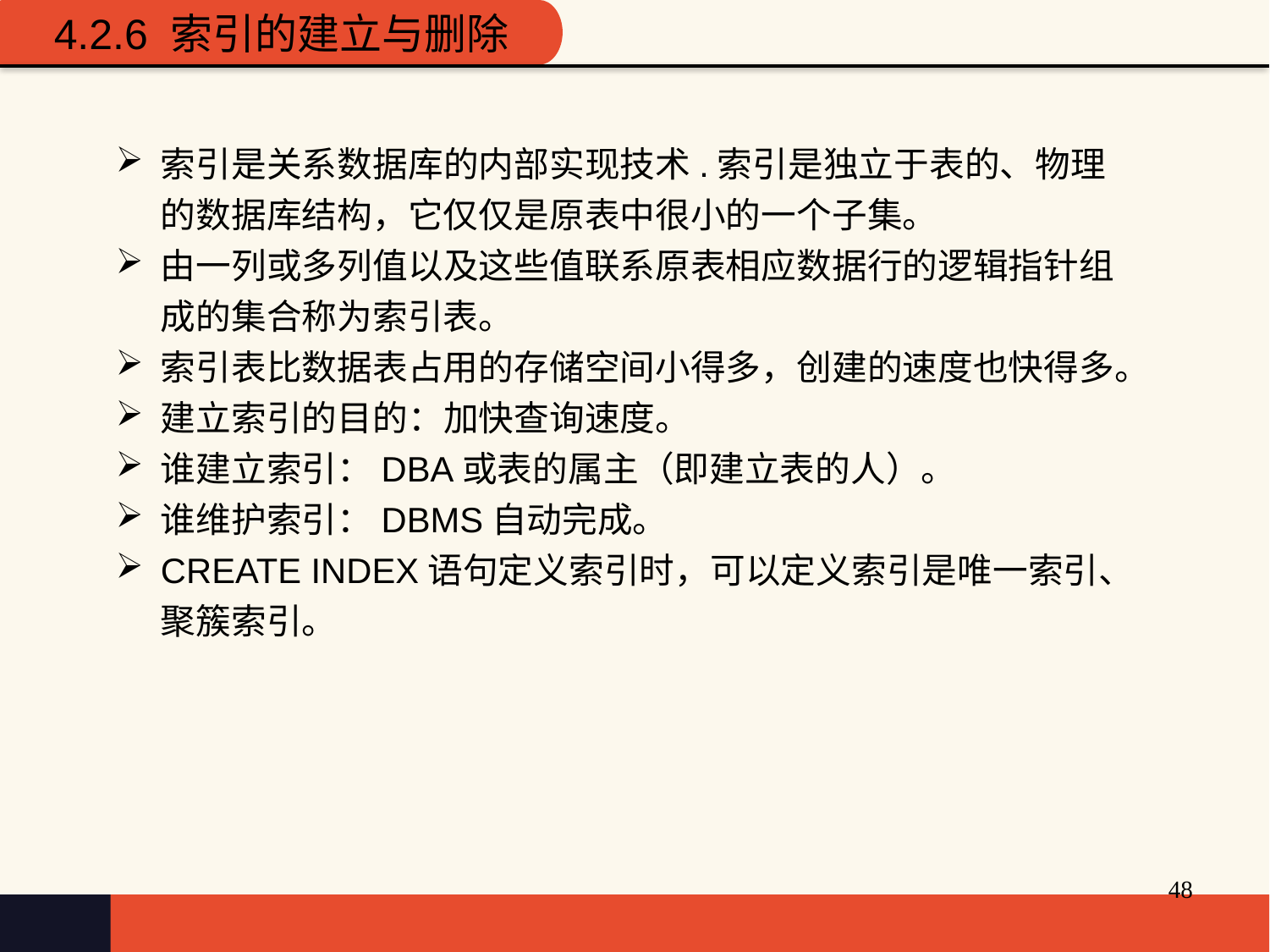

4.2.6 索引的建立与删除
索引是关系数据库的内部实现技术.索引是独立于表的、物理的数据库结构，它仅仅是原表中很小的一个子集。
由一列或多列值以及这些值联系原表相应数据行的逻辑指针组成的集合称为索引表。
索引表比数据表占用的存储空间小得多，创建的速度也快得多。
建立索引的目的：加快查询速度。
谁建立索引：DBA或表的属主（即建立表的人）。
谁维护索引：DBMS自动完成。
CREATE INDEX语句定义索引时，可以定义索引是唯一索引、聚簇索引。
48